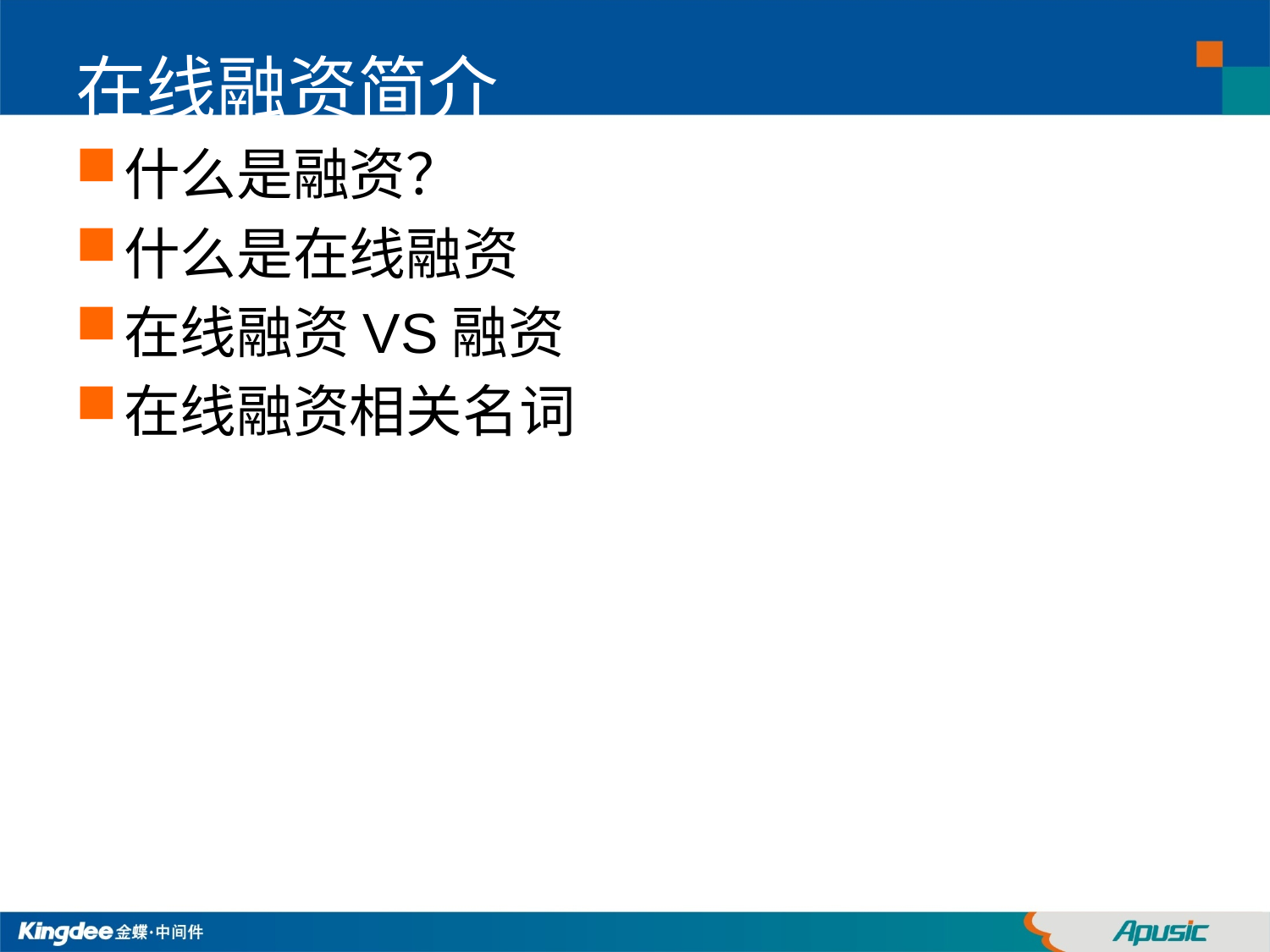

# 在线融资简介
什么是融资？
什么是在线融资
在线融资VS融资
在线融资相关名词